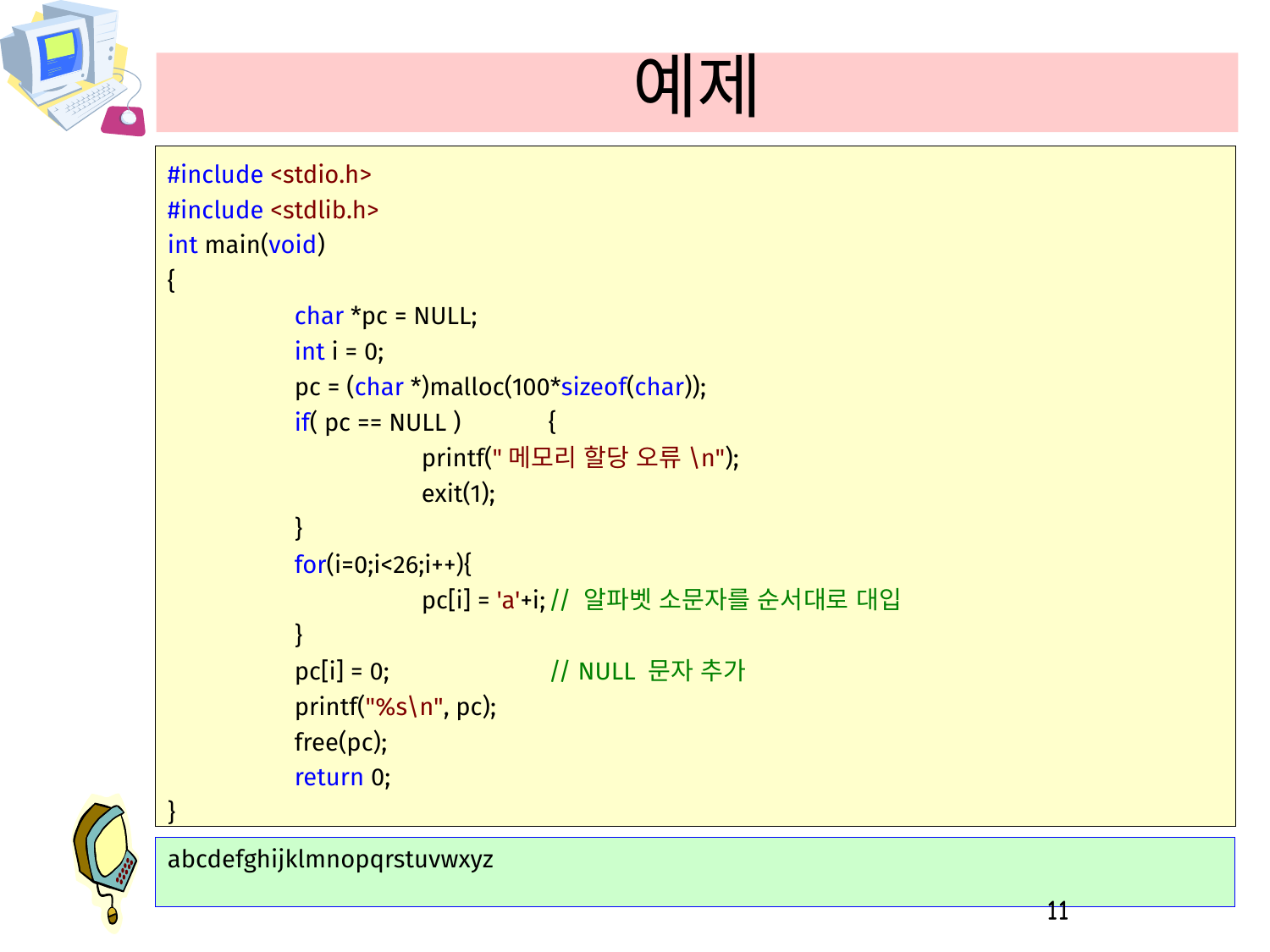

# 예제
#include <stdio.h>
#include <stdlib.h>
int main(void)
{
	char *pc = NULL;
	int i = 0;
	pc = (char *)malloc(100*sizeof(char));
	if( pc == NULL )	{
		printf("메모리 할당 오류\n");
		exit(1);
	}
	for(i=0;i<26;i++){
		pc[i] = 'a'+i;	// 알파벳 소문자를 순서대로 대입
	}
	pc[i] = 0;		// NULL 문자 추가
	printf("%s\n", pc);
	free(pc);
	return 0;
}

abcdefghijklmnopqrstuvwxyz
11